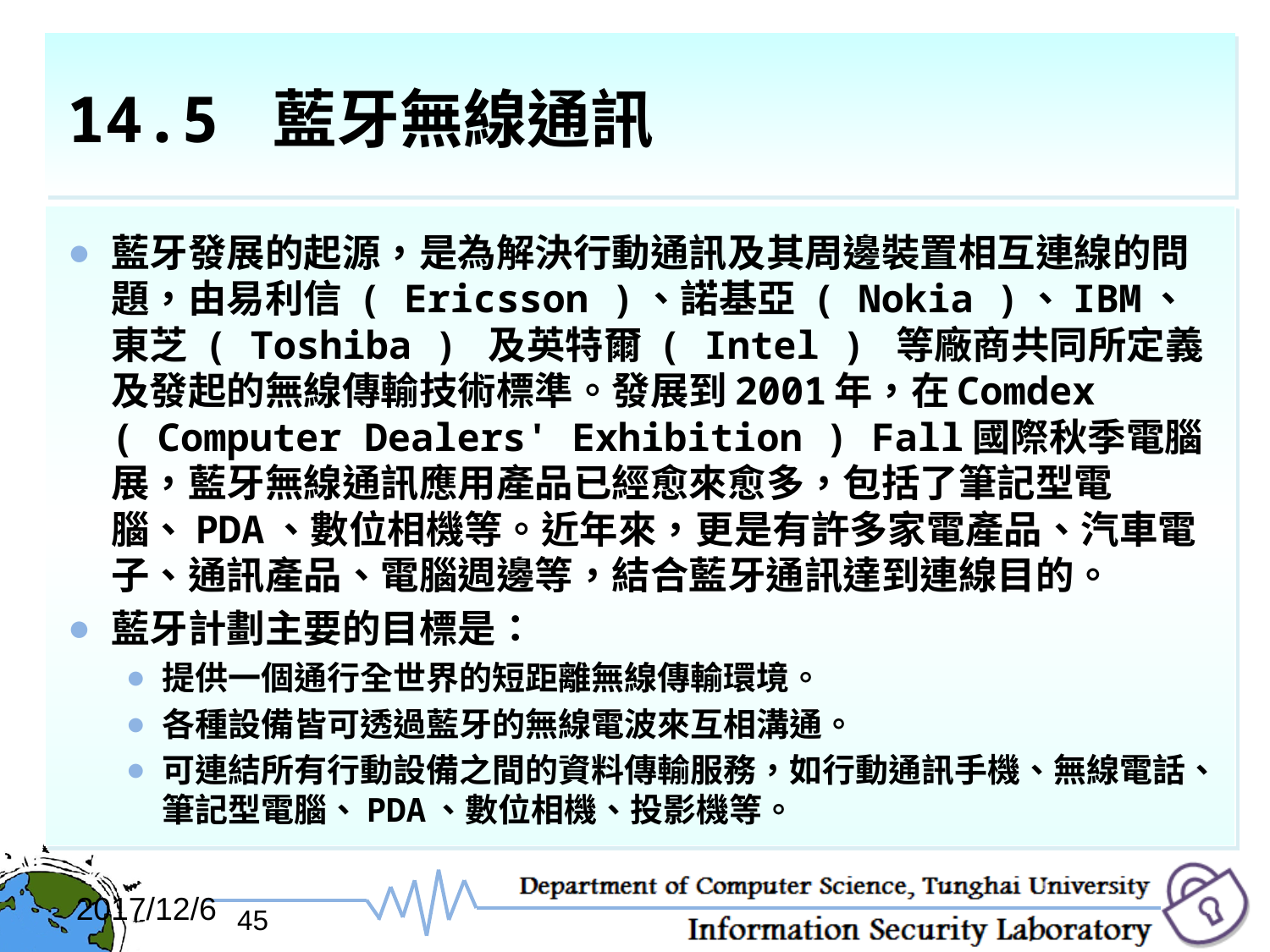

# 14.5 藍牙無線通訊
藍牙發展的起源，是為解決行動通訊及其周邊裝置相互連線的問題，由易利信 ( Ericsson )、諾基亞 ( Nokia )、IBM、東芝 ( Toshiba ) 及英特爾 ( Intel ) 等廠商共同所定義及發起的無線傳輸技術標準。發展到2001年，在Comdex ( Computer Dealers' Exhibition ) Fall國際秋季電腦展，藍牙無線通訊應用產品已經愈來愈多，包括了筆記型電腦、PDA、數位相機等。近年來，更是有許多家電產品、汽車電子、通訊產品、電腦週邊等，結合藍牙通訊達到連線目的。
藍牙計劃主要的目標是：
提供一個通行全世界的短距離無線傳輸環境。
各種設備皆可透過藍牙的無線電波來互相溝通。
可連結所有行動設備之間的資料傳輸服務，如行動通訊手機、無線電話、筆記型電腦、PDA、數位相機、投影機等。

2017/12/6
45